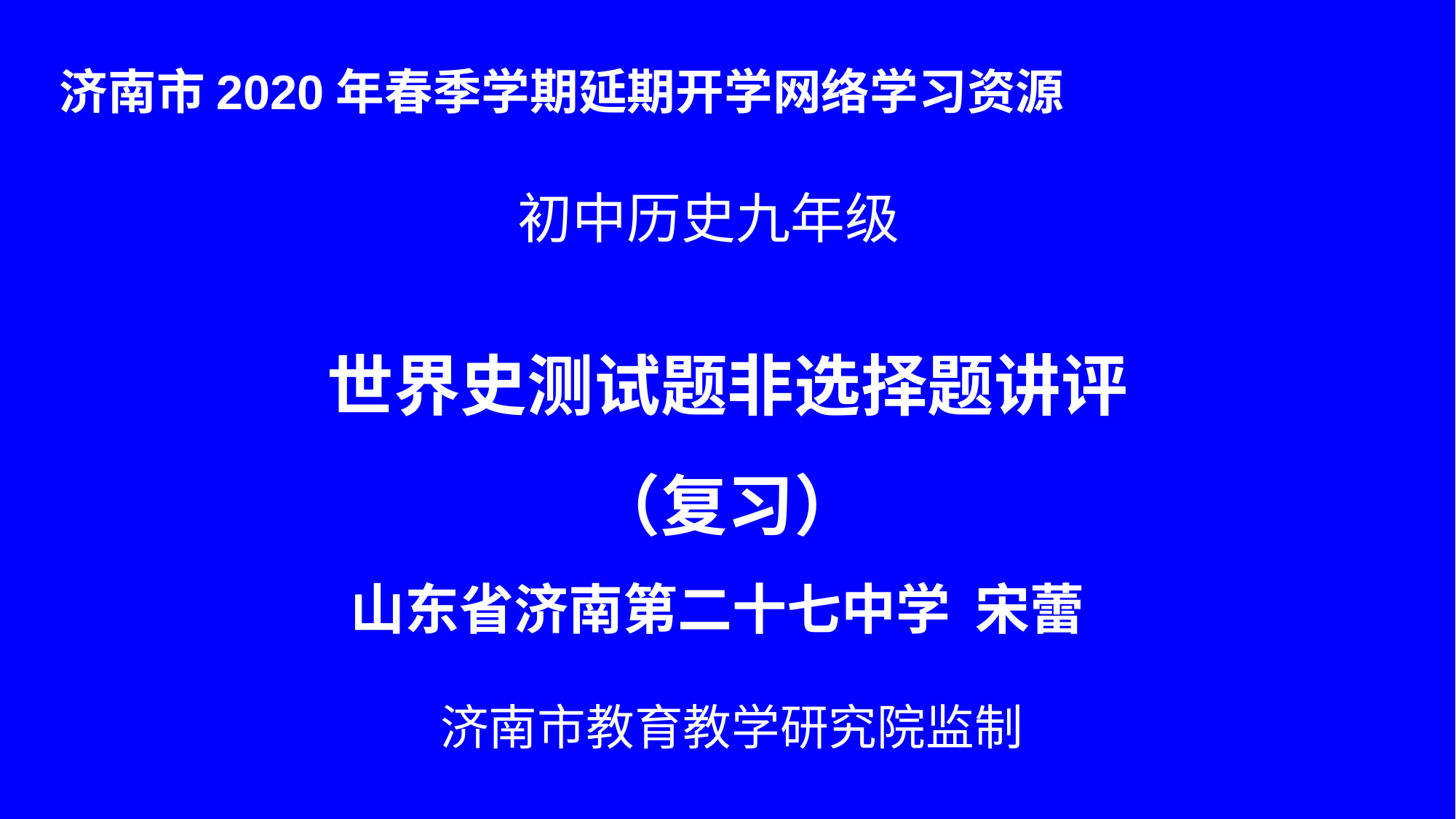

济南市2020年春季学期延期开学网络学习资源
初中历史九年级
世界史测试题非选择题讲评
（复习）

山东省济南第二十七中学  宋蕾
济南市教育教学研究院监制